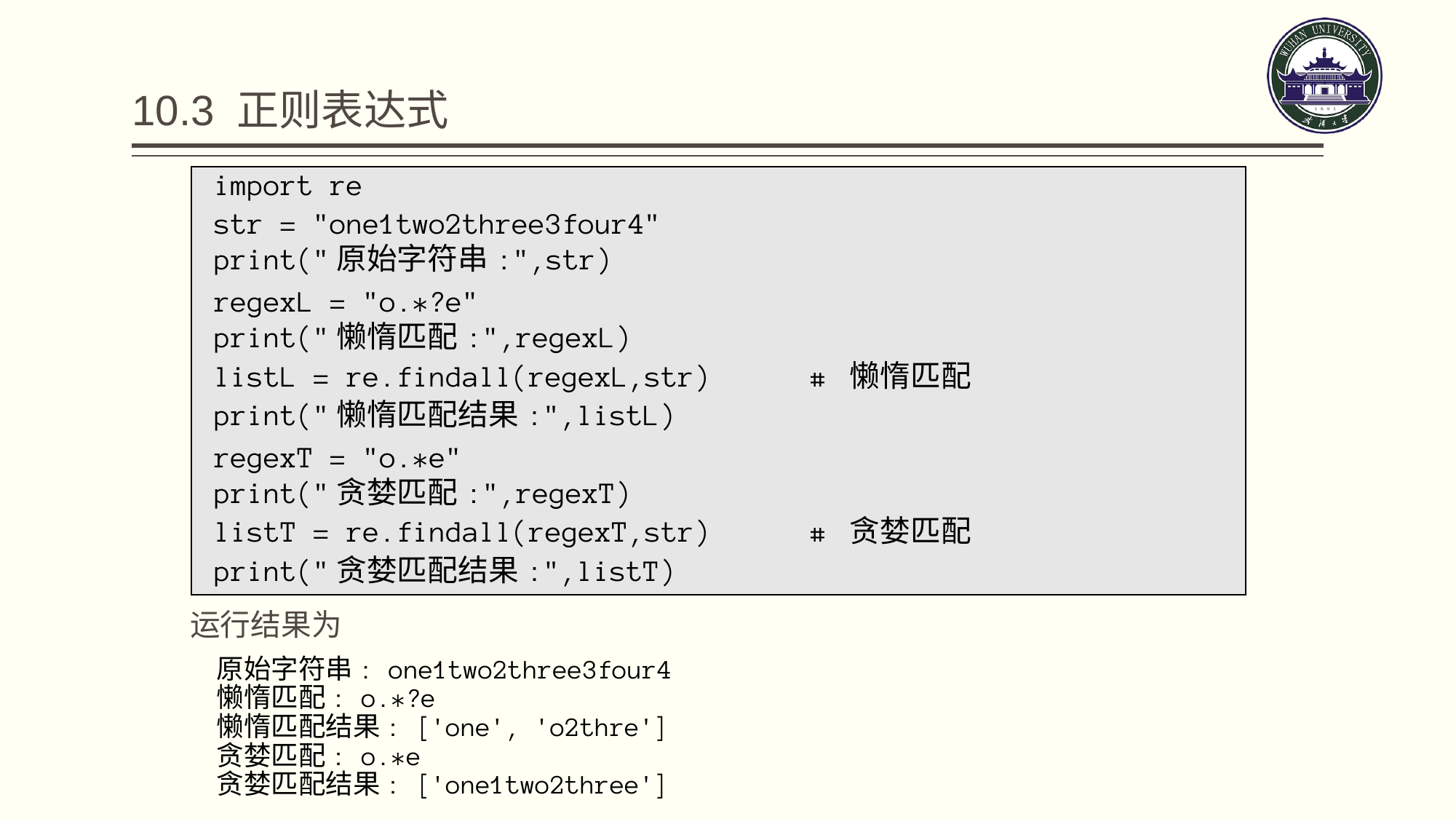

# 10.3 正则表达式
| import re |
| --- |
| str = "one1two2three3four4" |
| print("原始字符串:",str) |
| regexL = "o.\*?e" |
| print("懒惰匹配:",regexL) |
| listL = re.findall(regexL,str) # 懒惰匹配 |
| print("懒惰匹配结果:",listL) |
| regexT = "o.\*e" |
| print("贪婪匹配:",regexT) |
| listT = re.findall(regexT,str) # 贪婪匹配 |
| print("贪婪匹配结果:",listT) |
运行结果为
原始字符串: one1two2three3four4
懒惰匹配: o.*?e
懒惰匹配结果: ['one', 'o2thre']
贪婪匹配: o.*e
贪婪匹配结果: ['one1two2three']